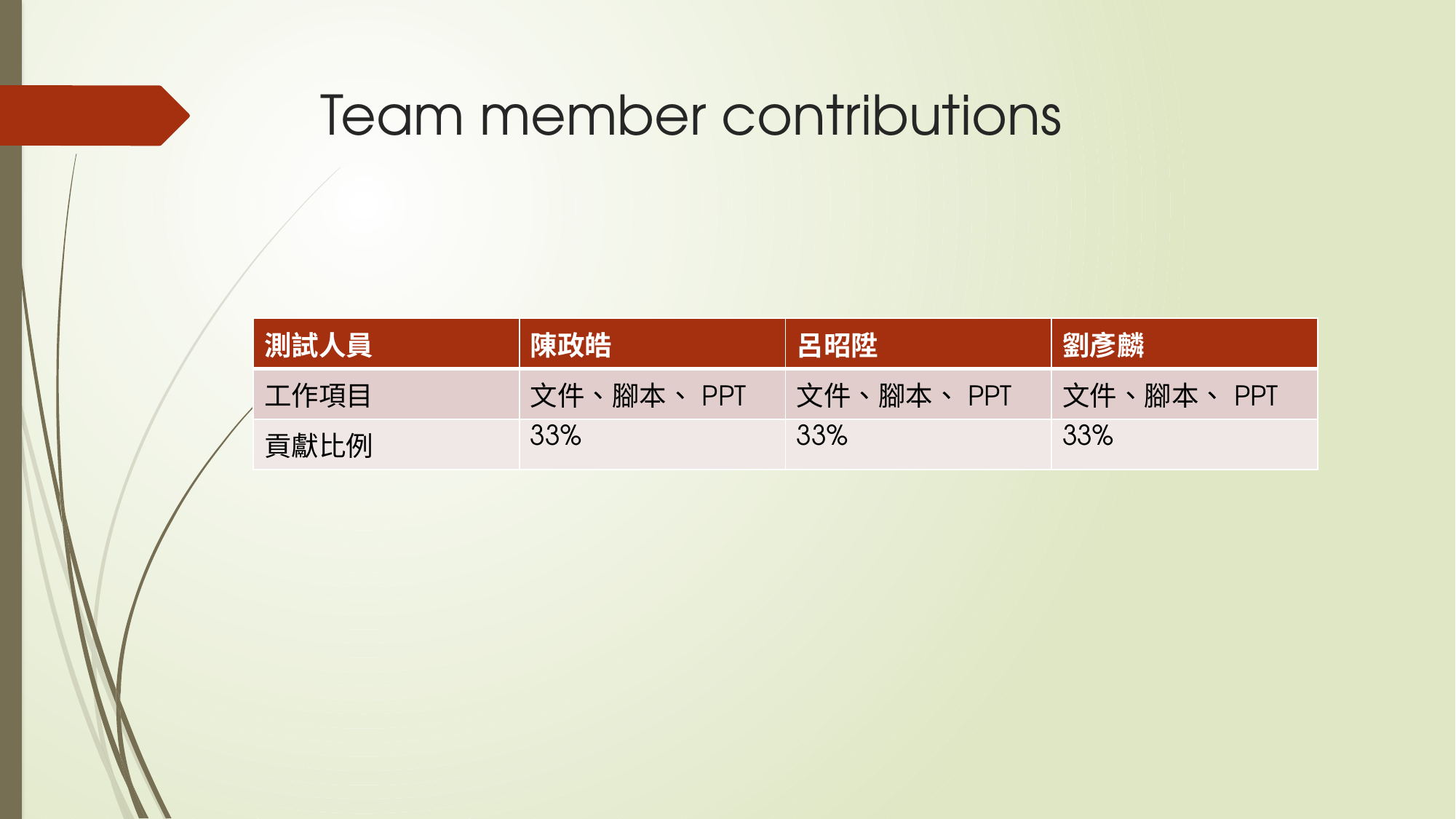

# Team member contributions
| 測試人員 | 陳政皓 | 呂昭陞 | 劉彥麟 |
| --- | --- | --- | --- |
| 工作項目 | 文件、腳本、PPT | 文件、腳本、PPT | 文件、腳本、PPT |
| 貢獻比例 | 33% | 33% | 33% |